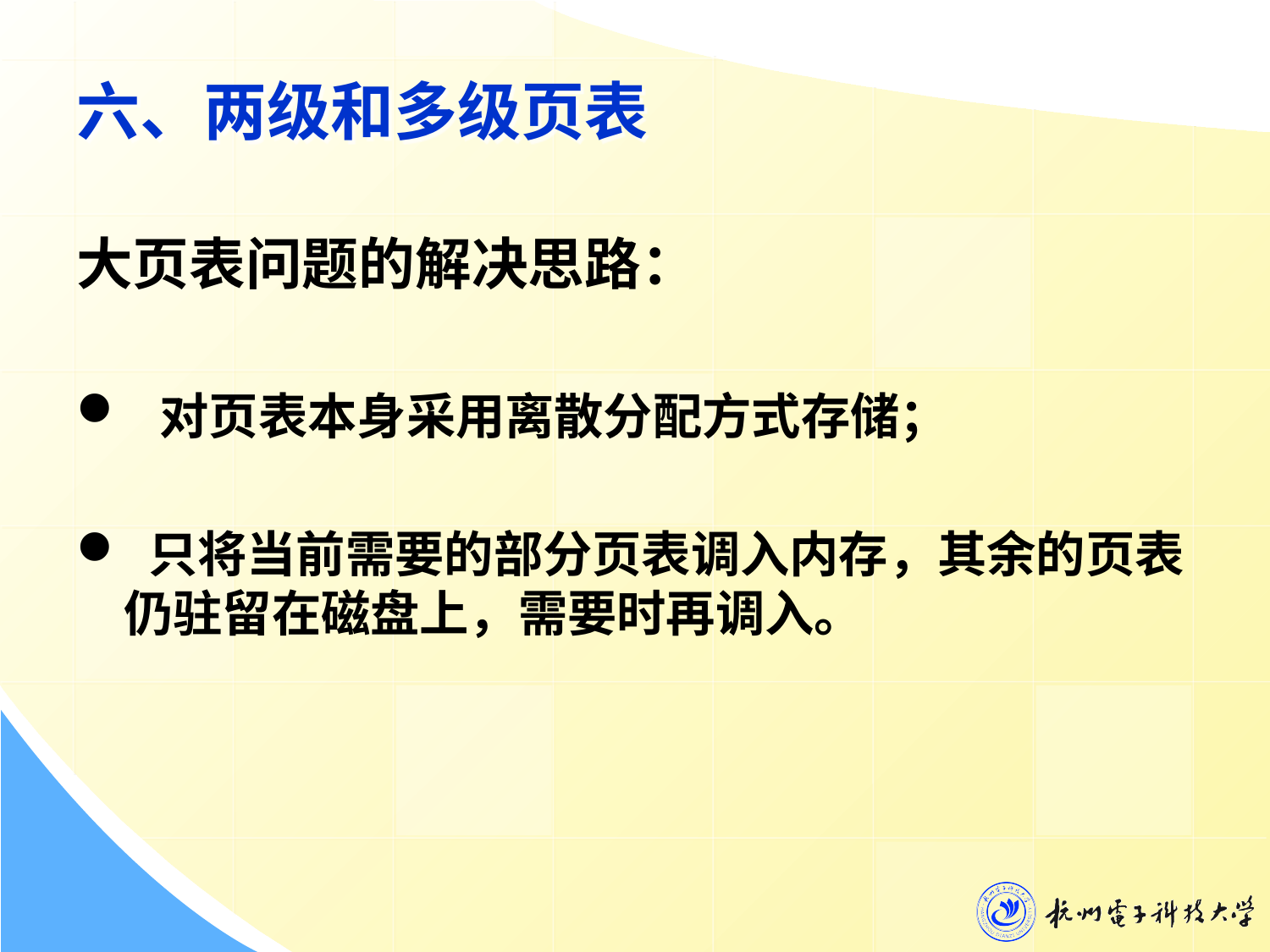

# 六、两级和多级页表
大页表问题的解决思路：

  对页表本身采用离散分配方式存储；

 只将当前需要的部分页表调入内存，其余的页表仍驻留在磁盘上，需要时再调入。